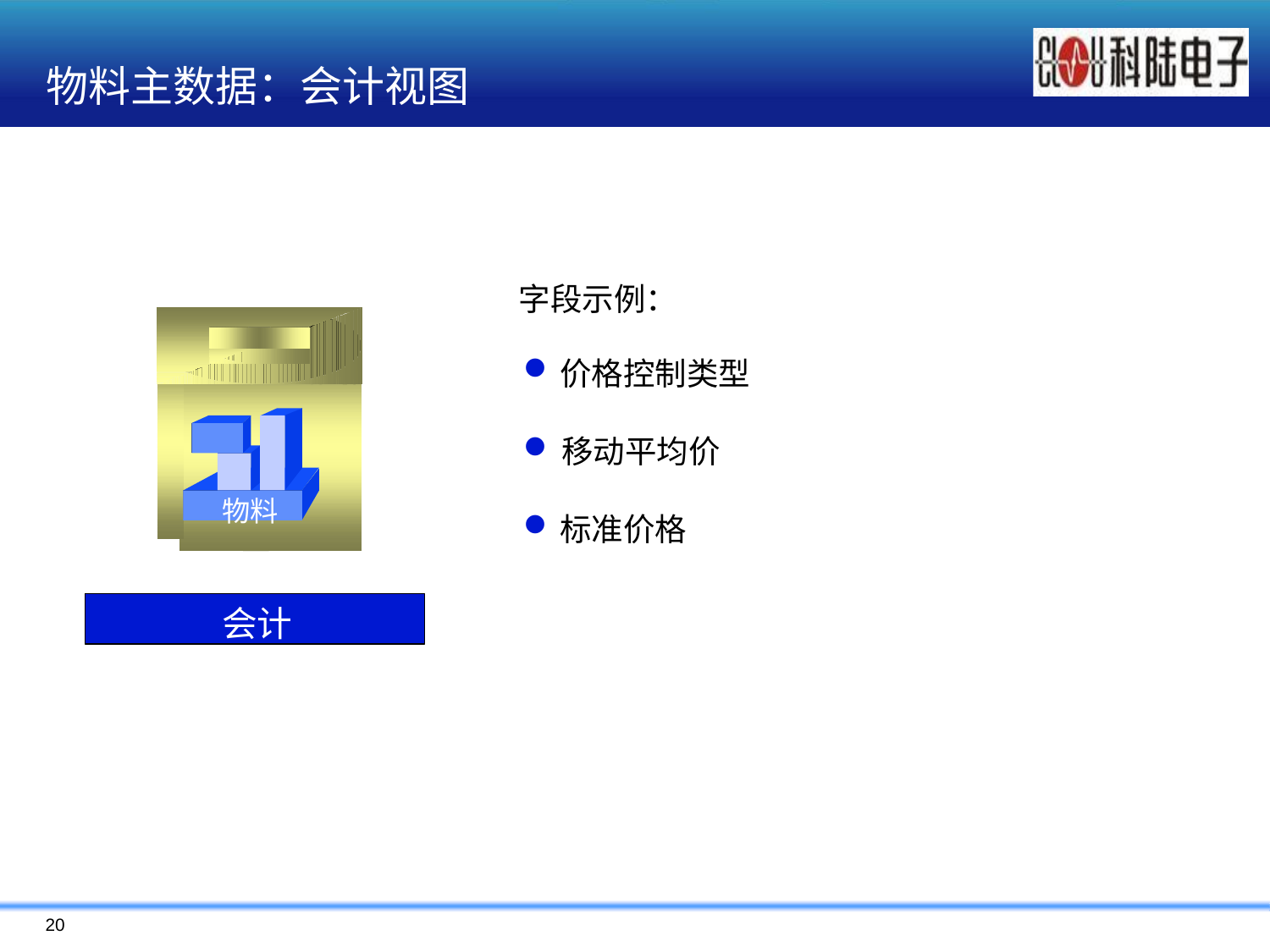

# 物料主数据：会计视图
字段示例：
价格控制类型

移动平均价

标准价格

物料

会计

20